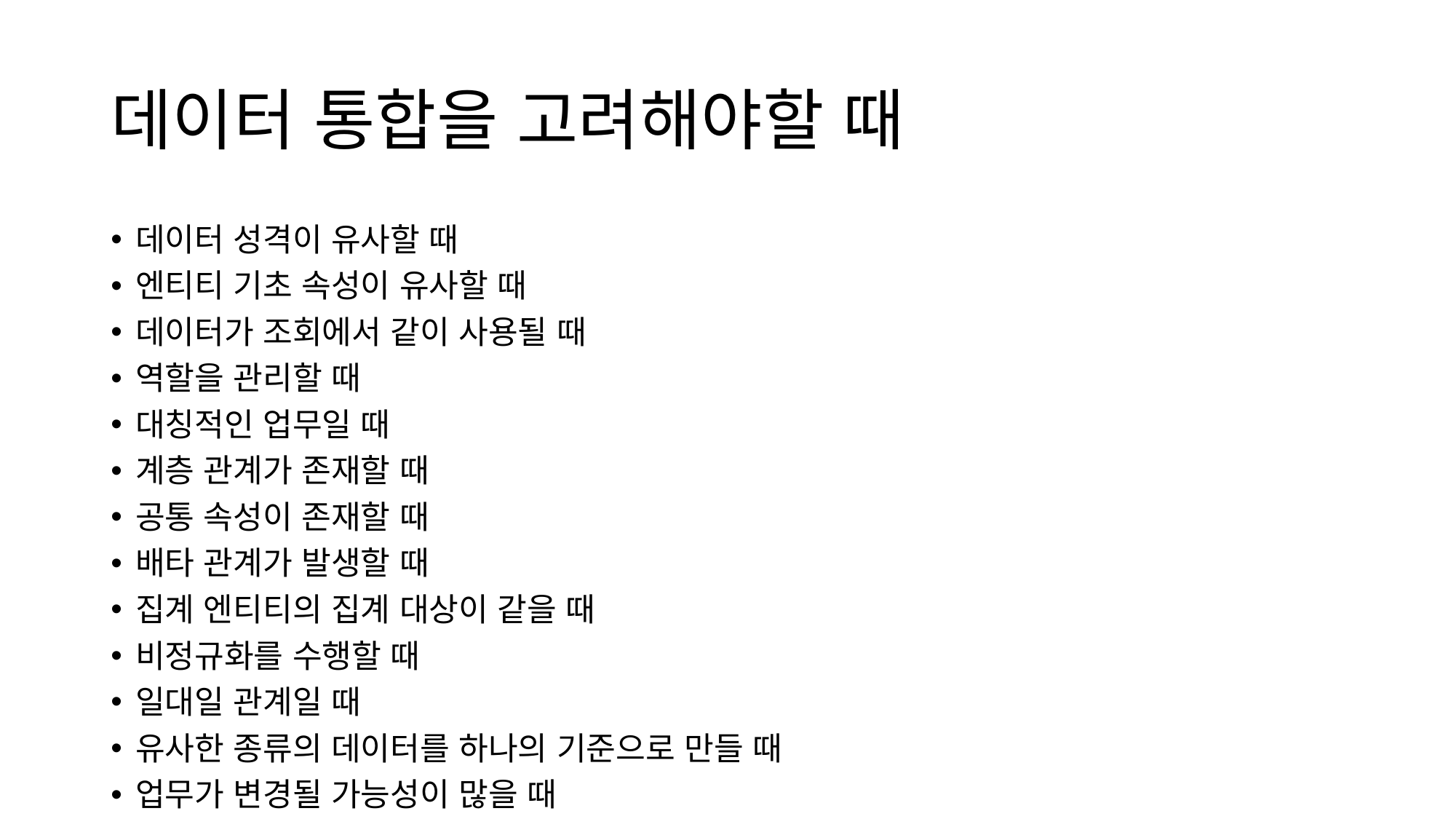

# 데이터 통합을 고려해야할 때
데이터 성격이 유사할 때
엔티티 기초 속성이 유사할 때
데이터가 조회에서 같이 사용될 때
역할을 관리할 때
대칭적인 업무일 때
계층 관계가 존재할 때
공통 속성이 존재할 때
배타 관계가 발생할 때
집계 엔티티의 집계 대상이 같을 때
비정규화를 수행할 때
일대일 관계일 때
유사한 종류의 데이터를 하나의 기준으로 만들 때
업무가 변경될 가능성이 많을 때